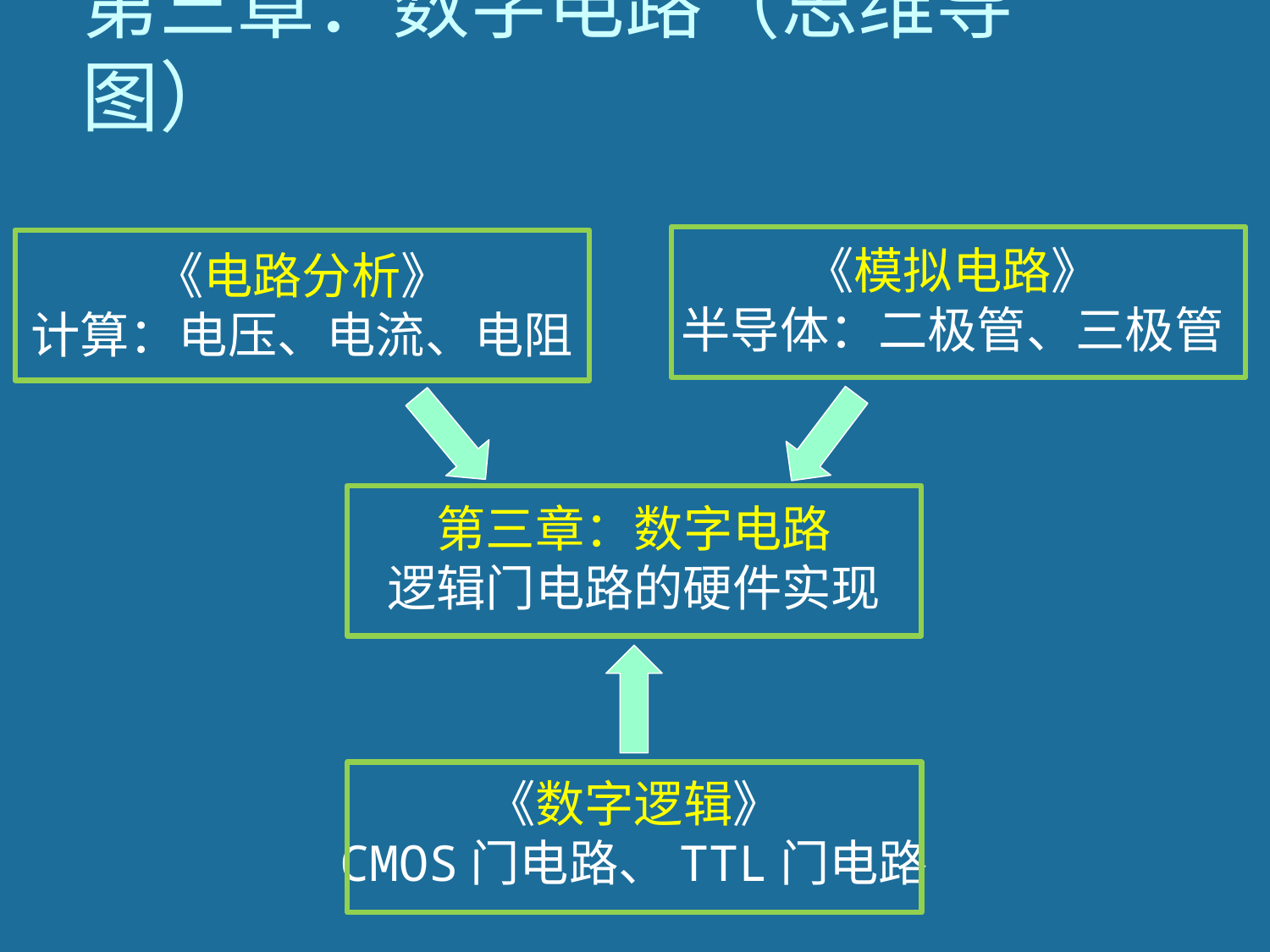

# 第三章：数字电路（思维导图）

《模拟电路》
半导体：二极管、三极管
《电路分析》
计算：电压、电流、电阻

第三章：数字电路
逻辑门电路的硬件实现

《数字逻辑》
CMOS门电路、TTL门电路
1